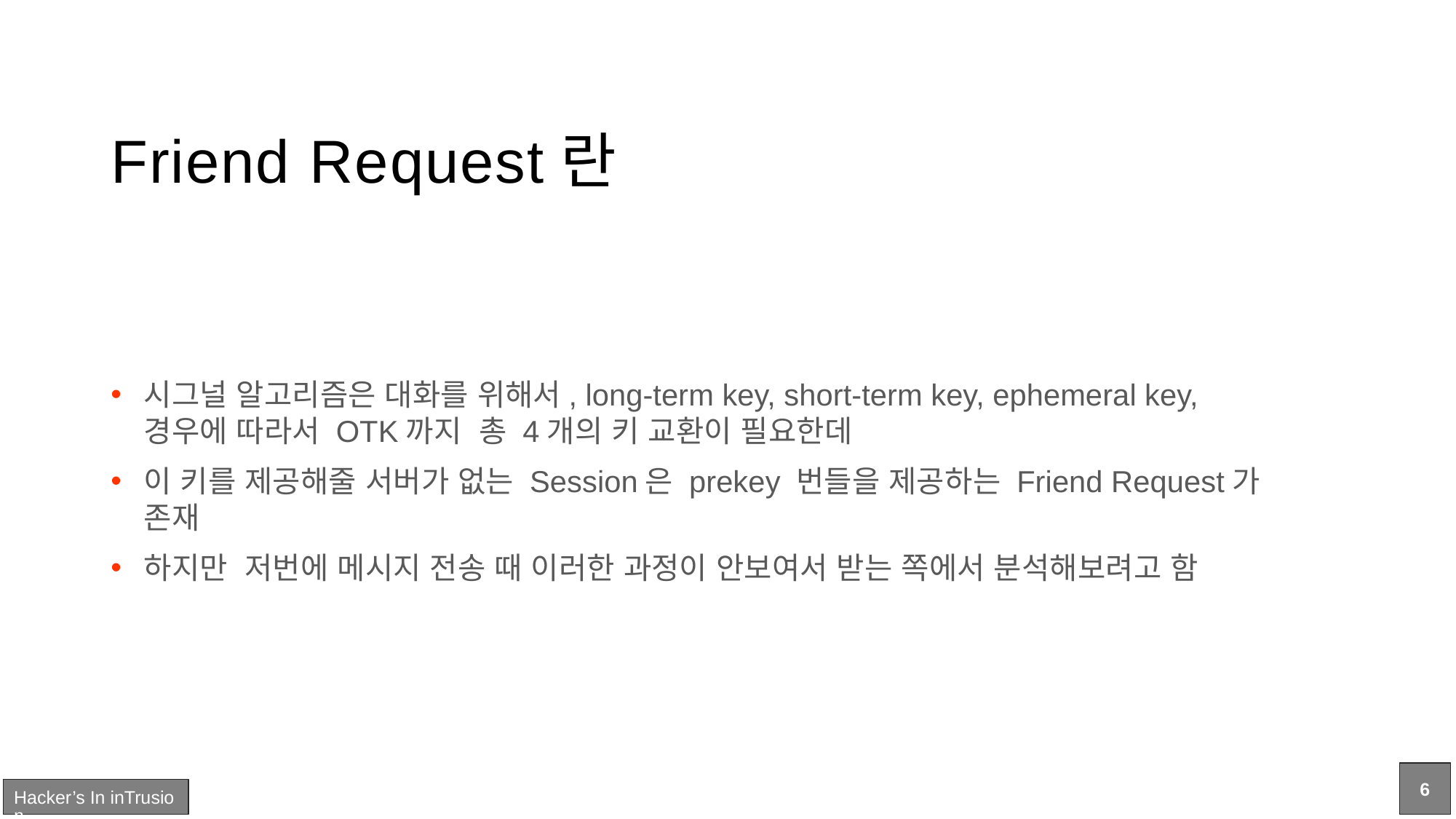

# Friend Request란
시그널 알고리즘은 대화를 위해서, long-term key, short-term key, ephemeral key, 경우에 따라서 OTK까지  총 4개의 키 교환이 필요한데
이 키를 제공해줄 서버가 없는 Session은 prekey 번들을 제공하는 Friend Request가 존재
하지만  저번에 메시지 전송 때 이러한 과정이 안보여서 받는 쪽에서 분석해보려고 함
6
Hacker’s In inTrusion